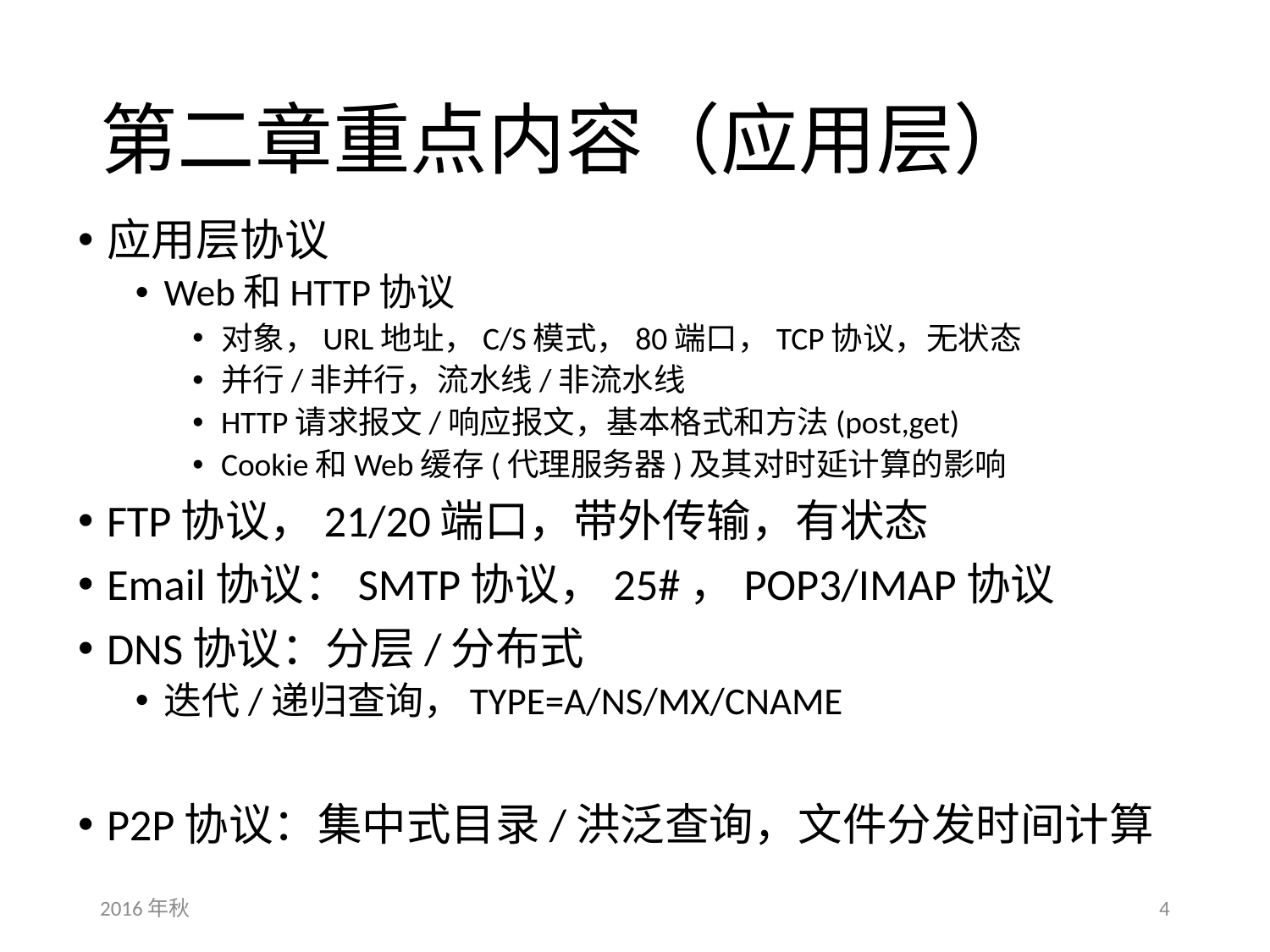

# 第二章重点内容（应用层）
应用层协议
Web和HTTP协议
对象，URL地址，C/S模式，80端口，TCP协议，无状态
并行/非并行，流水线/非流水线
HTTP请求报文/响应报文，基本格式和方法(post,get)
Cookie和Web缓存(代理服务器)及其对时延计算的影响
FTP协议，21/20端口，带外传输，有状态
Email协议：SMTP协议，25#，POP3/IMAP协议
DNS协议：分层/分布式
迭代/递归查询，TYPE=A/NS/MX/CNAME

P2P协议：集中式目录/洪泛查询，文件分发时间计算
2016年秋
4